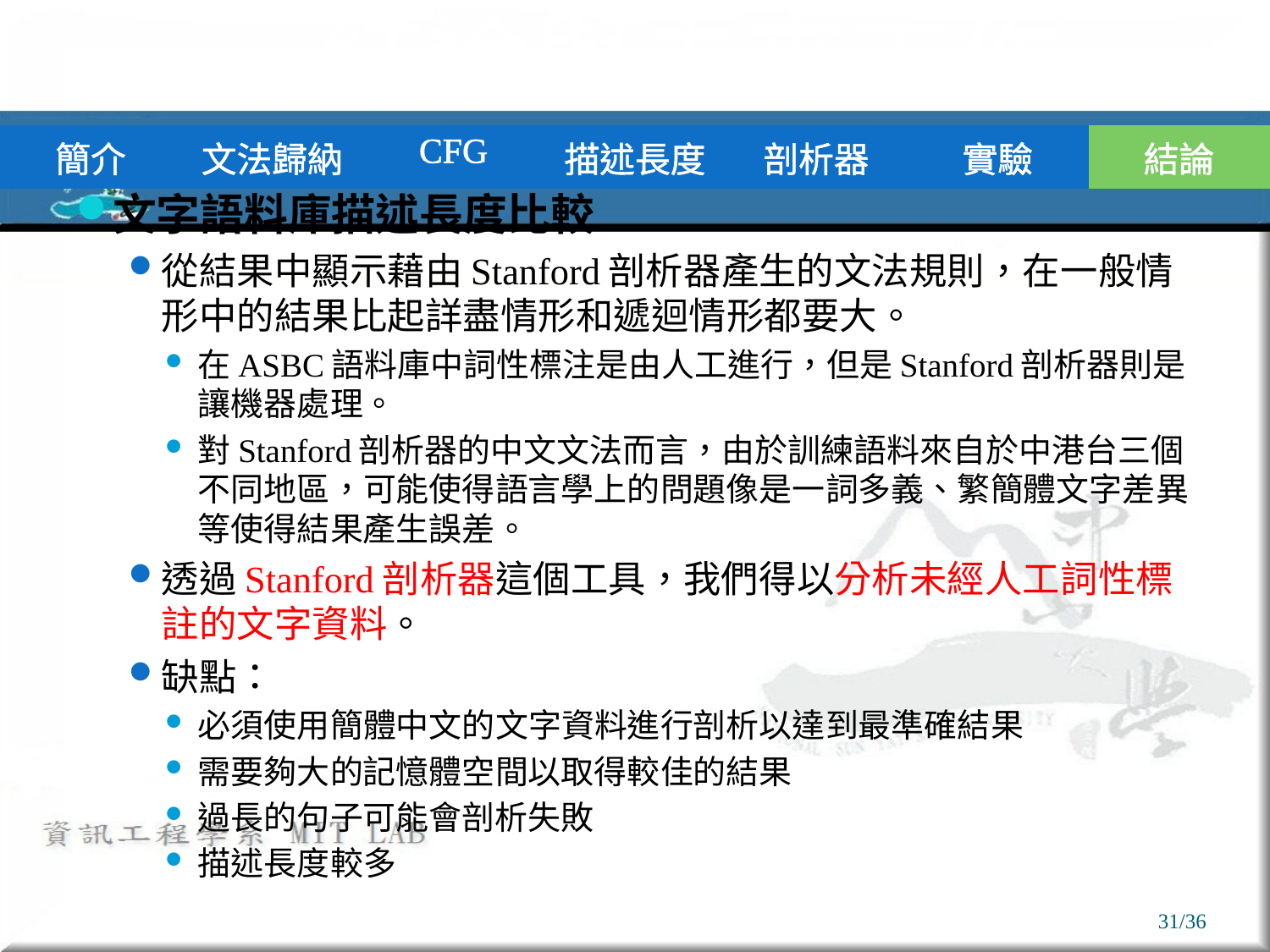

# 結論與未來工作
| 簡介 | 文法歸納 | CFG | 描述長度 | 剖析器 | 實驗 | 結論 |
| --- | --- | --- | --- | --- | --- | --- |
文字語料庫描述長度比較
從結果中顯示藉由Stanford剖析器產生的文法規則，在一般情形中的結果比起詳盡情形和遞迴情形都要大。
在ASBC語料庫中詞性標注是由人工進行，但是Stanford剖析器則是讓機器處理。
對Stanford剖析器的中文文法而言，由於訓練語料來自於中港台三個不同地區，可能使得語言學上的問題像是一詞多義、繁簡體文字差異等使得結果產生誤差。
透過Stanford剖析器這個工具，我們得以分析未經人工詞性標註的文字資料。
缺點：
必須使用簡體中文的文字資料進行剖析以達到最準確結果
需要夠大的記憶體空間以取得較佳的結果
過長的句子可能會剖析失敗
描述長度較多

31/36